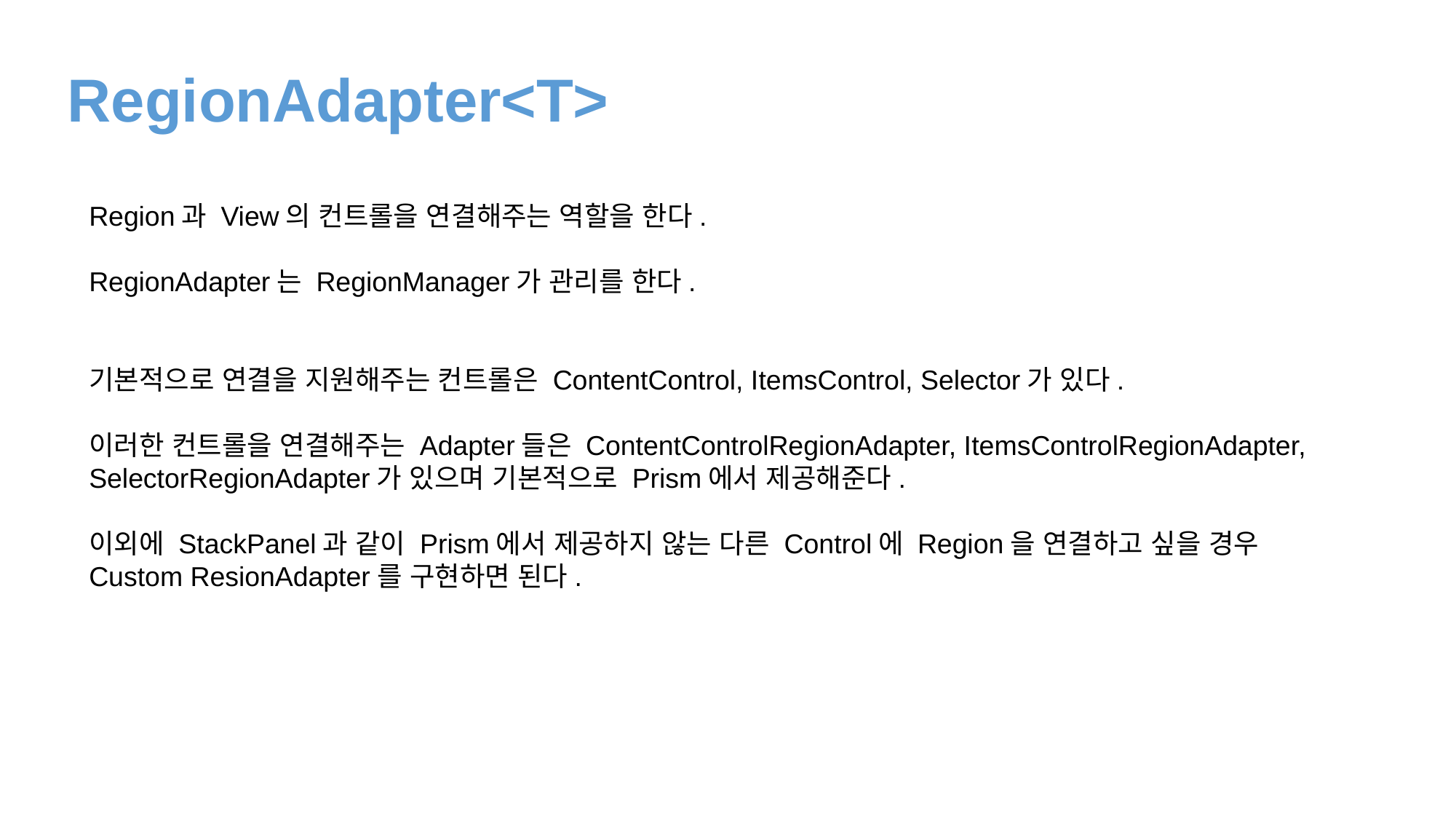

RegionAdapter<T>
Region과 View의 컨트롤을 연결해주는 역할을 한다.

RegionAdapter는 RegionManager가 관리를 한다.

기본적으로 연결을 지원해주는 컨트롤은 ContentControl, ItemsControl, Selector가 있다.

이러한 컨트롤을 연결해주는 Adapter들은 ContentControlRegionAdapter, ItemsControlRegionAdapter,
SelectorRegionAdapter가 있으며 기본적으로 Prism에서 제공해준다.

이외에 StackPanel과 같이 Prism에서 제공하지 않는 다른 Control에 Region을 연결하고 싶을 경우
Custom ResionAdapter를 구현하면 된다.